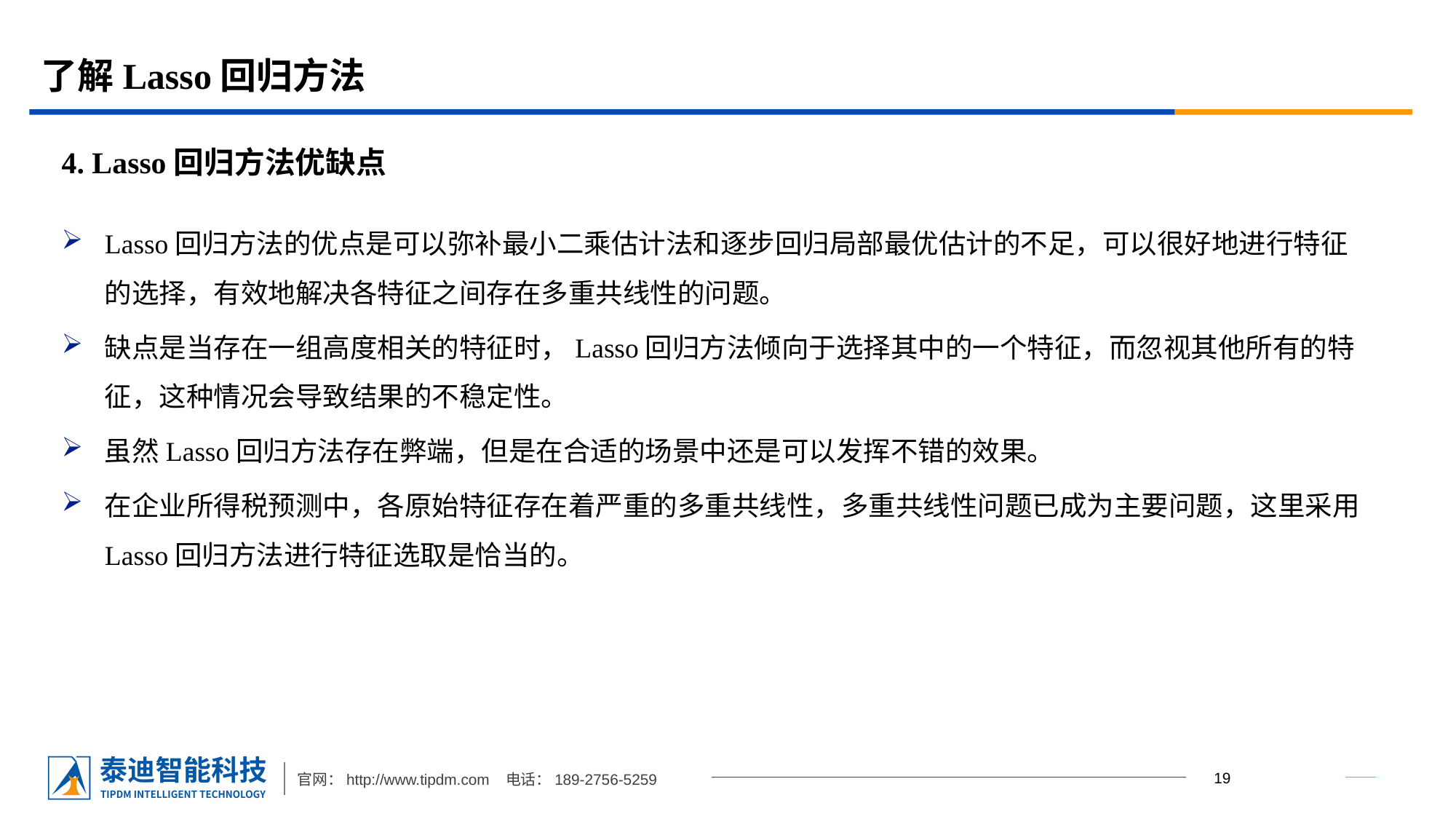

# 了解Lasso回归方法
4. Lasso回归方法优缺点
Lasso回归方法的优点是可以弥补最小二乘估计法和逐步回归局部最优估计的不足，可以很好地进行特征的选择，有效地解决各特征之间存在多重共线性的问题。
缺点是当存在一组高度相关的特征时，Lasso回归方法倾向于选择其中的一个特征，而忽视其他所有的特征，这种情况会导致结果的不稳定性。
虽然Lasso回归方法存在弊端，但是在合适的场景中还是可以发挥不错的效果。
在企业所得税预测中，各原始特征存在着严重的多重共线性，多重共线性问题已成为主要问题，这里采用Lasso回归方法进行特征选取是恰当的。